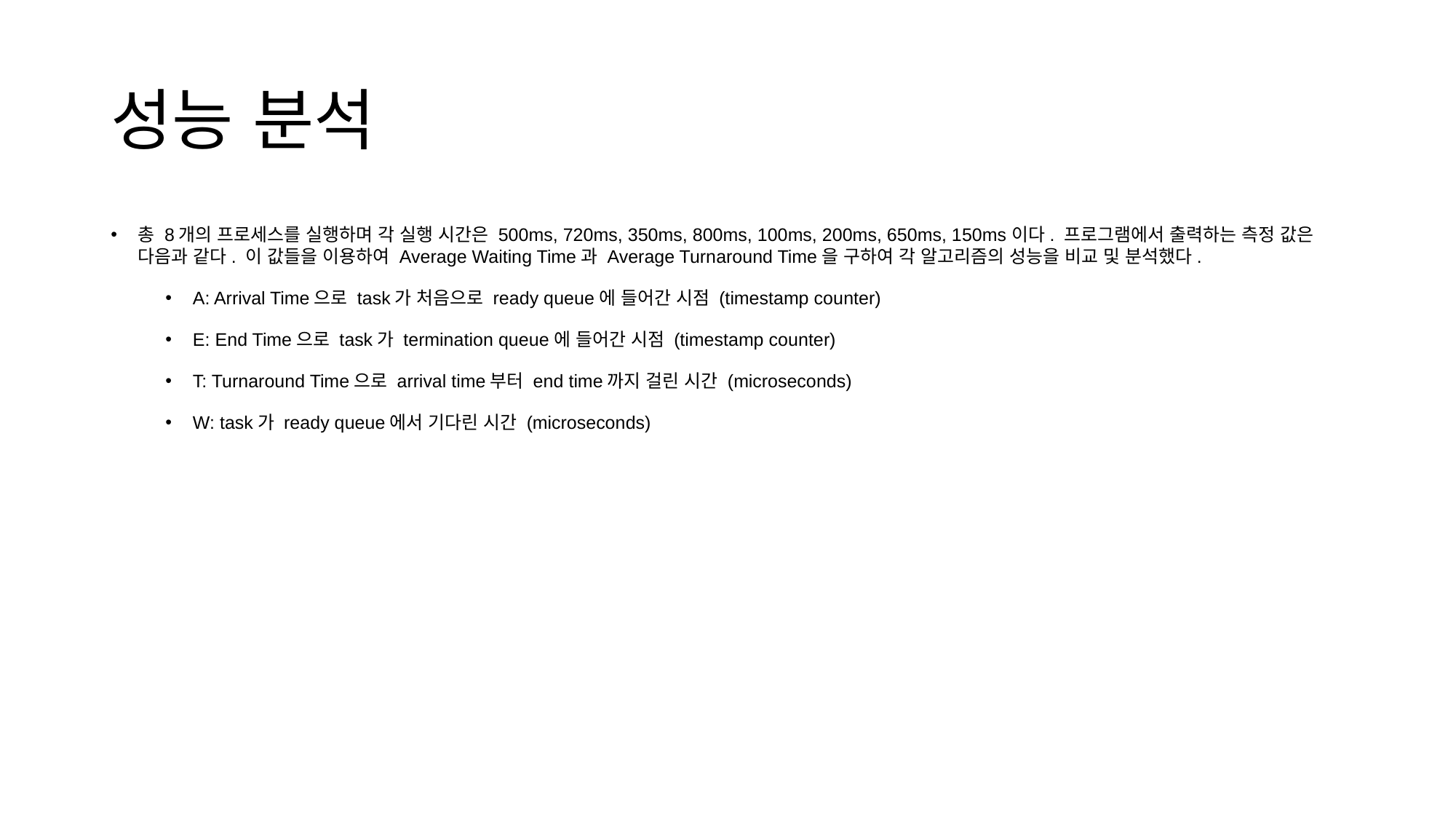

# 성능 분석
총 8개의 프로세스를 실행하며 각 실행 시간은 500ms, 720ms, 350ms, 800ms, 100ms, 200ms, 650ms, 150ms이다. 프로그램에서 출력하는 측정 값은 다음과 같다. 이 값들을 이용하여 Average Waiting Time과 Average Turnaround Time을 구하여 각 알고리즘의 성능을 비교 및 분석했다.
A: Arrival Time으로 task가 처음으로 ready queue에 들어간 시점 (timestamp counter)
E: End Time으로 task가 termination queue에 들어간 시점 (timestamp counter)
T: Turnaround Time으로 arrival time부터 end time까지 걸린 시간 (microseconds)
W: task가 ready queue에서 기다린 시간 (microseconds)